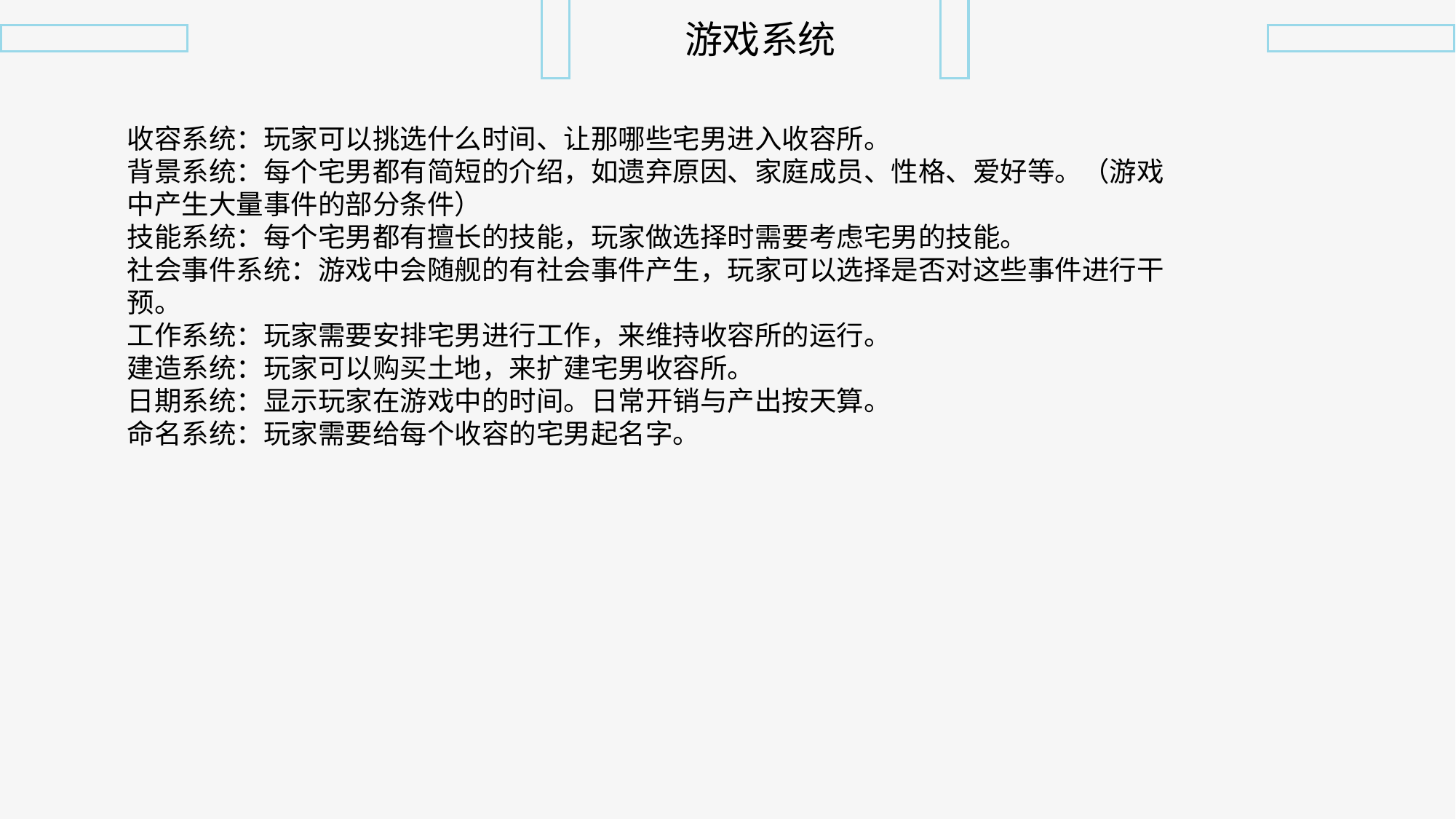

游戏系统

收容系统：玩家可以挑选什么时间、让那哪些宅男进入收容所。
背景系统：每个宅男都有简短的介绍，如遗弃原因、家庭成员、性格、爱好等。（游戏中产生大量事件的部分条件）
技能系统：每个宅男都有擅长的技能，玩家做选择时需要考虑宅男的技能。
社会事件系统：游戏中会随舰的有社会事件产生，玩家可以选择是否对这些事件进行干预。
工作系统：玩家需要安排宅男进行工作，来维持收容所的运行。
建造系统：玩家可以购买土地，来扩建宅男收容所。
日期系统：显示玩家在游戏中的时间。日常开销与产出按天算。
命名系统：玩家需要给每个收容的宅男起名字。